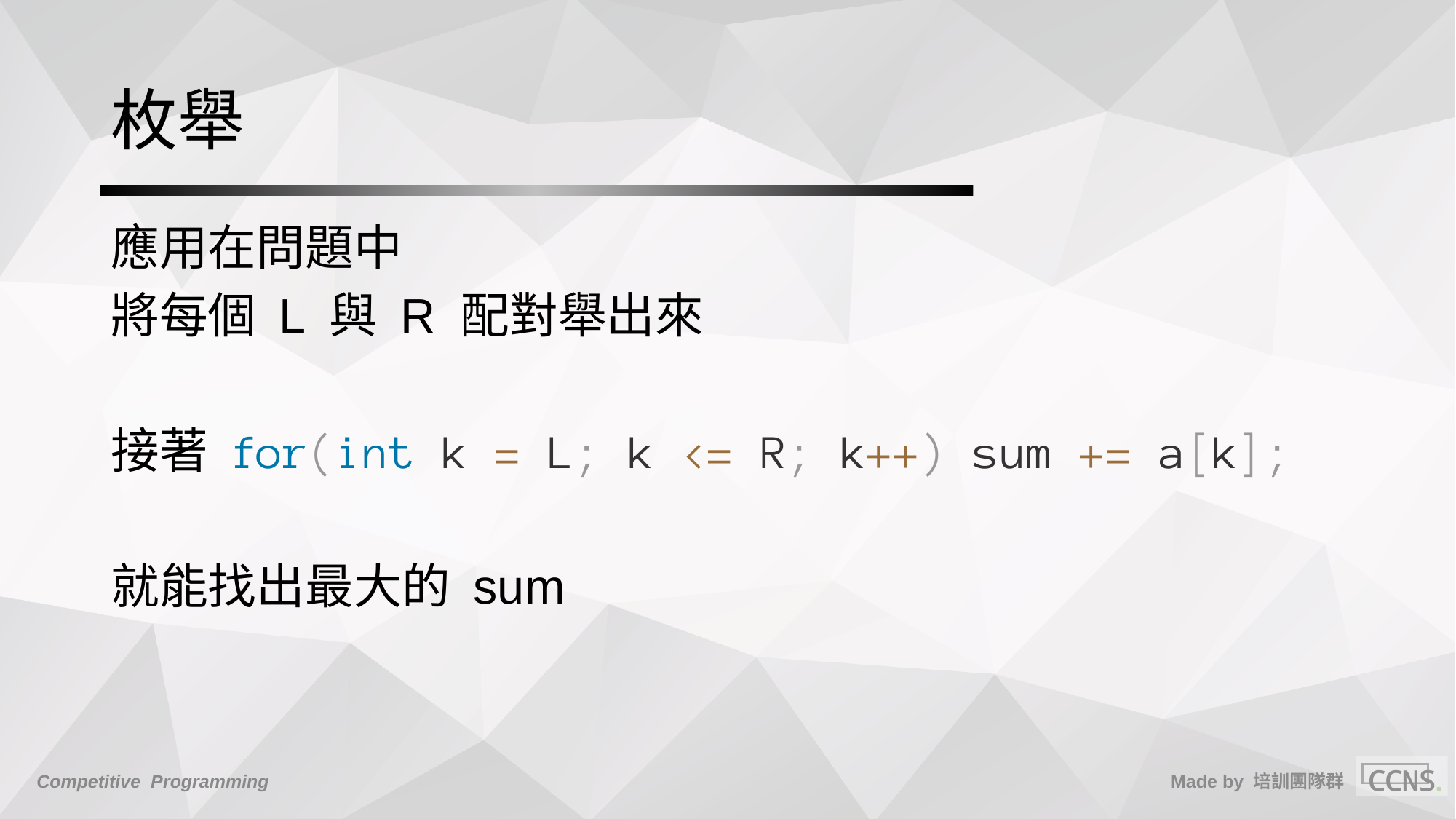

# 枚舉
應用在問題中
將每個 L 與 R 配對舉出來

接著 for(int k = L; k <= R; k++) sum += a[k];

就能找出最大的 sum